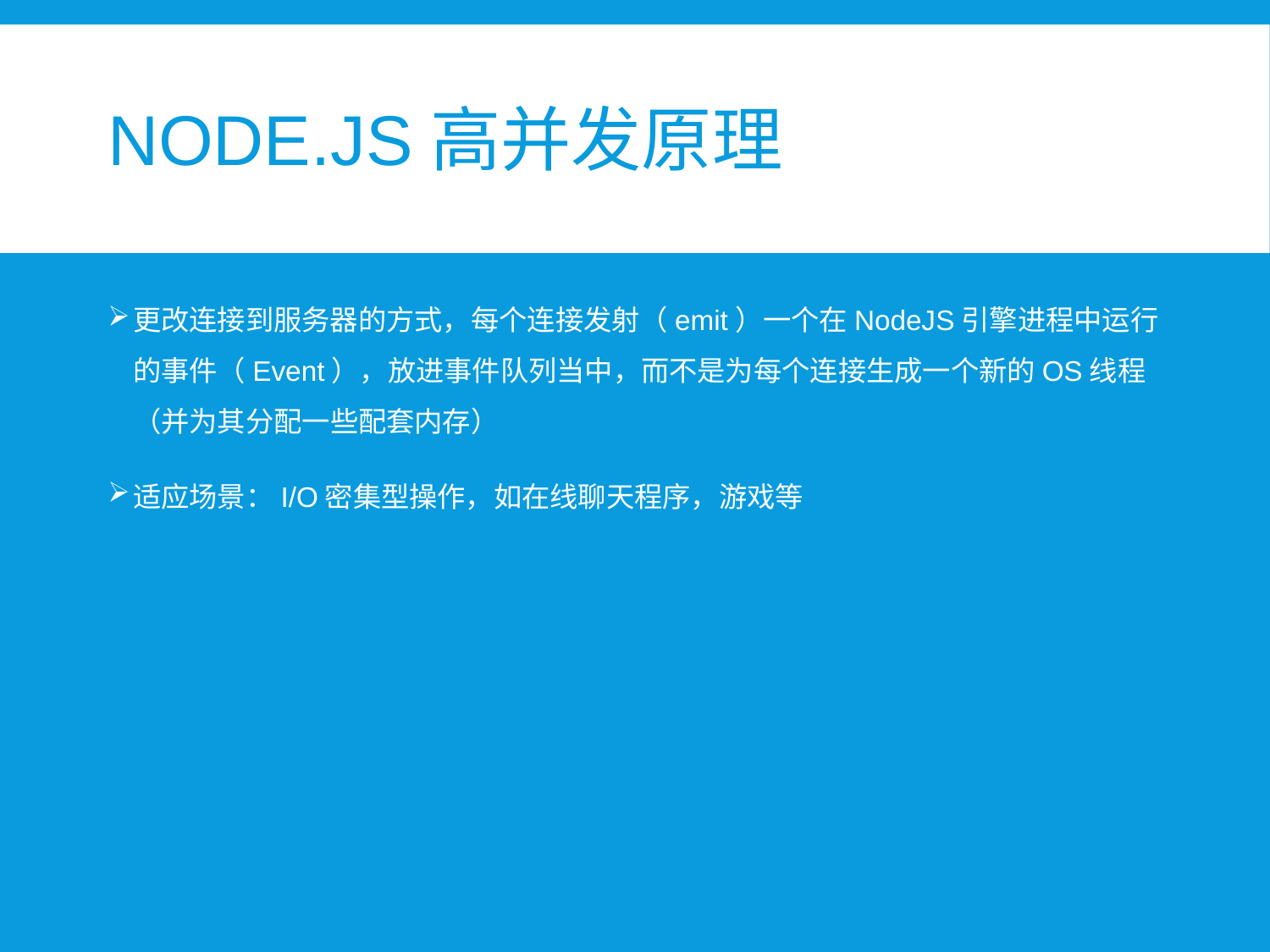

# Node.js高并发原理
更改连接到服务器的方式，每个连接发射（emit）一个在NodeJS引擎进程中运行的事件（Event），放进事件队列当中，而不是为每个连接生成一个新的OS线程（并为其分配一些配套内存）
适应场景：I/O密集型操作，如在线聊天程序，游戏等